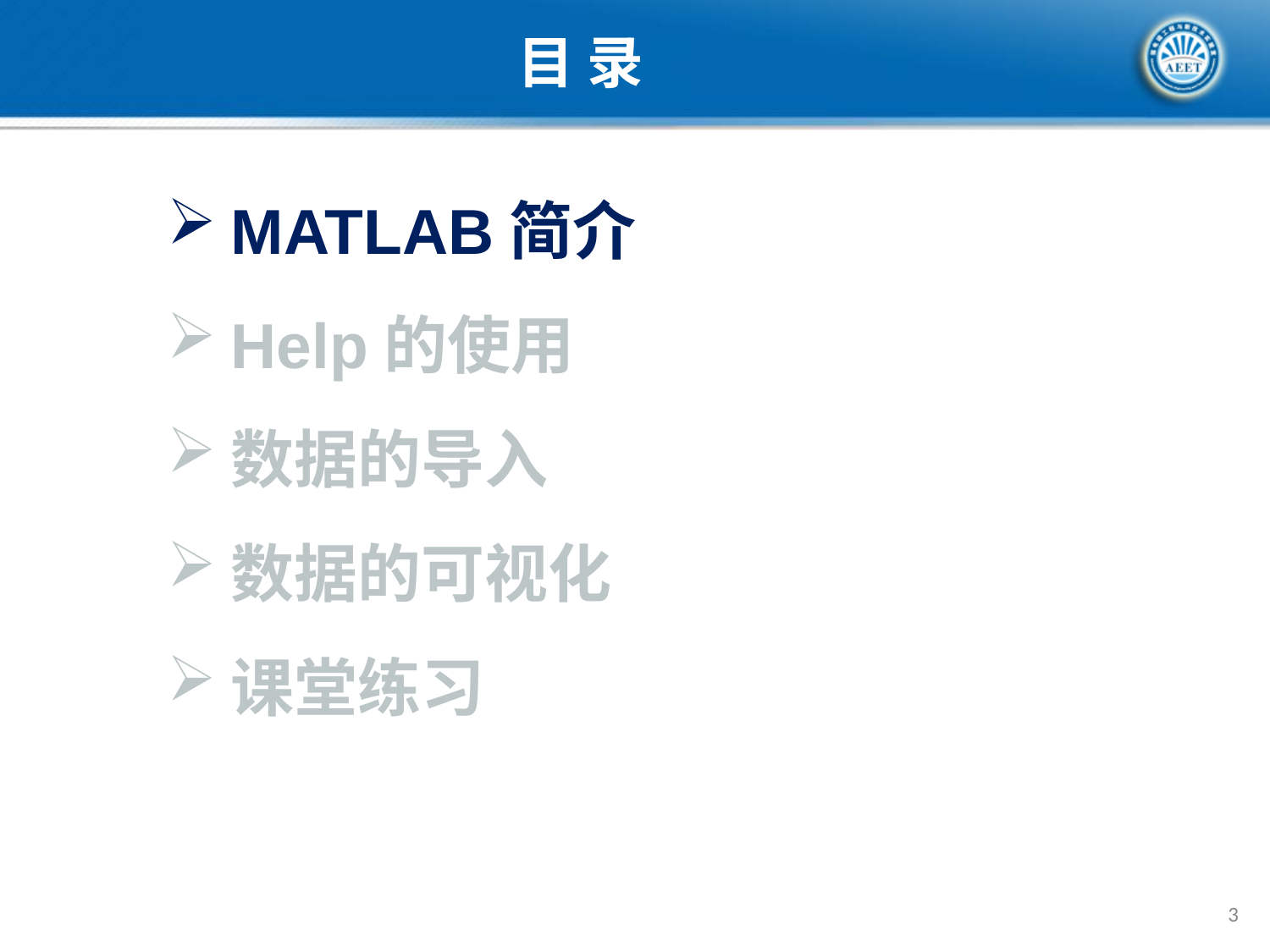

目 录
MATLAB简介
Help的使用
数据的导入
数据的可视化
课堂练习
3